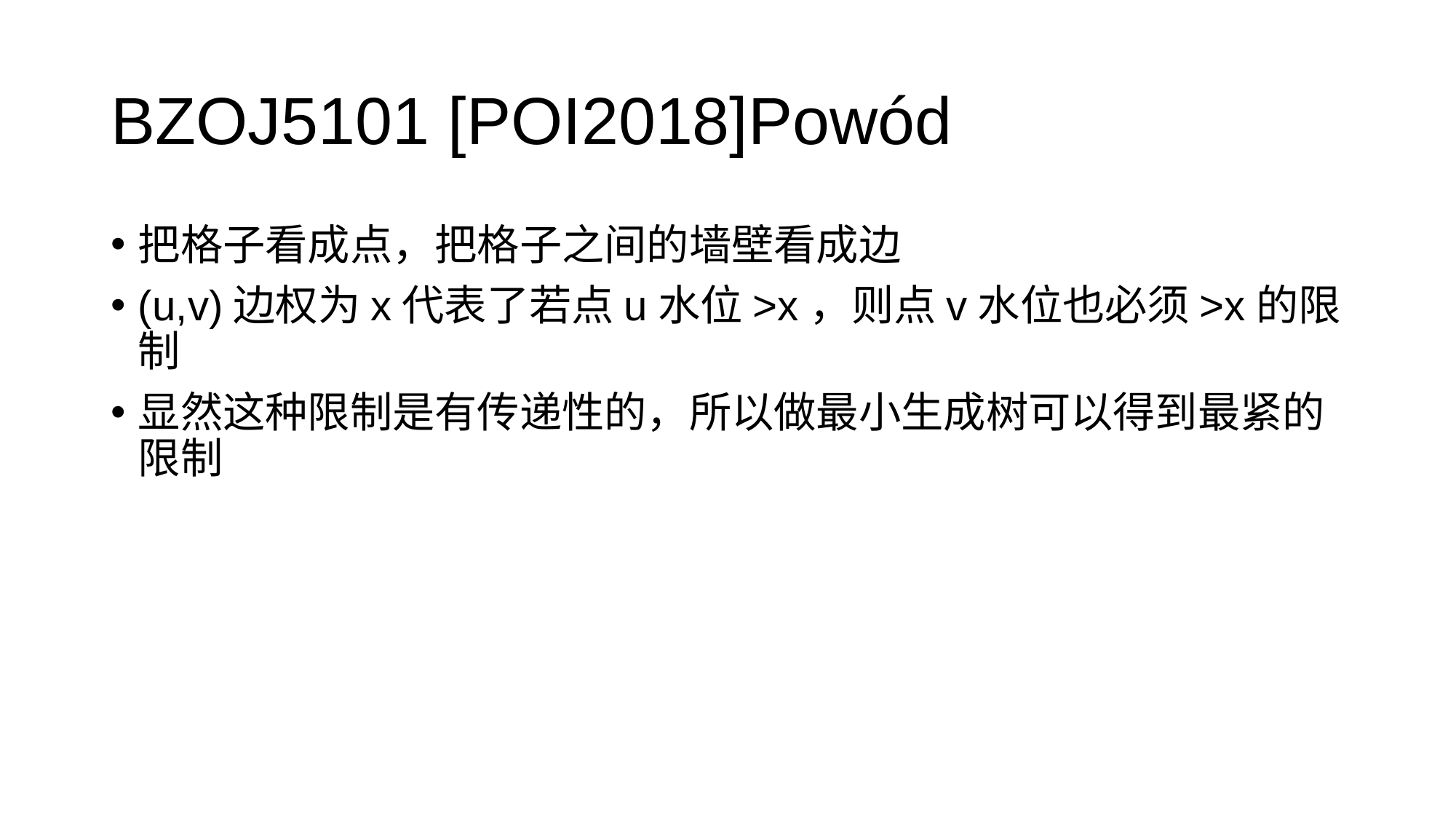

# BZOJ5101 [POI2018]Powód
把格子看成点，把格子之间的墙壁看成边
(u,v)边权为x代表了若点u水位>x，则点v水位也必须>x的限制
显然这种限制是有传递性的，所以做最小生成树可以得到最紧的限制